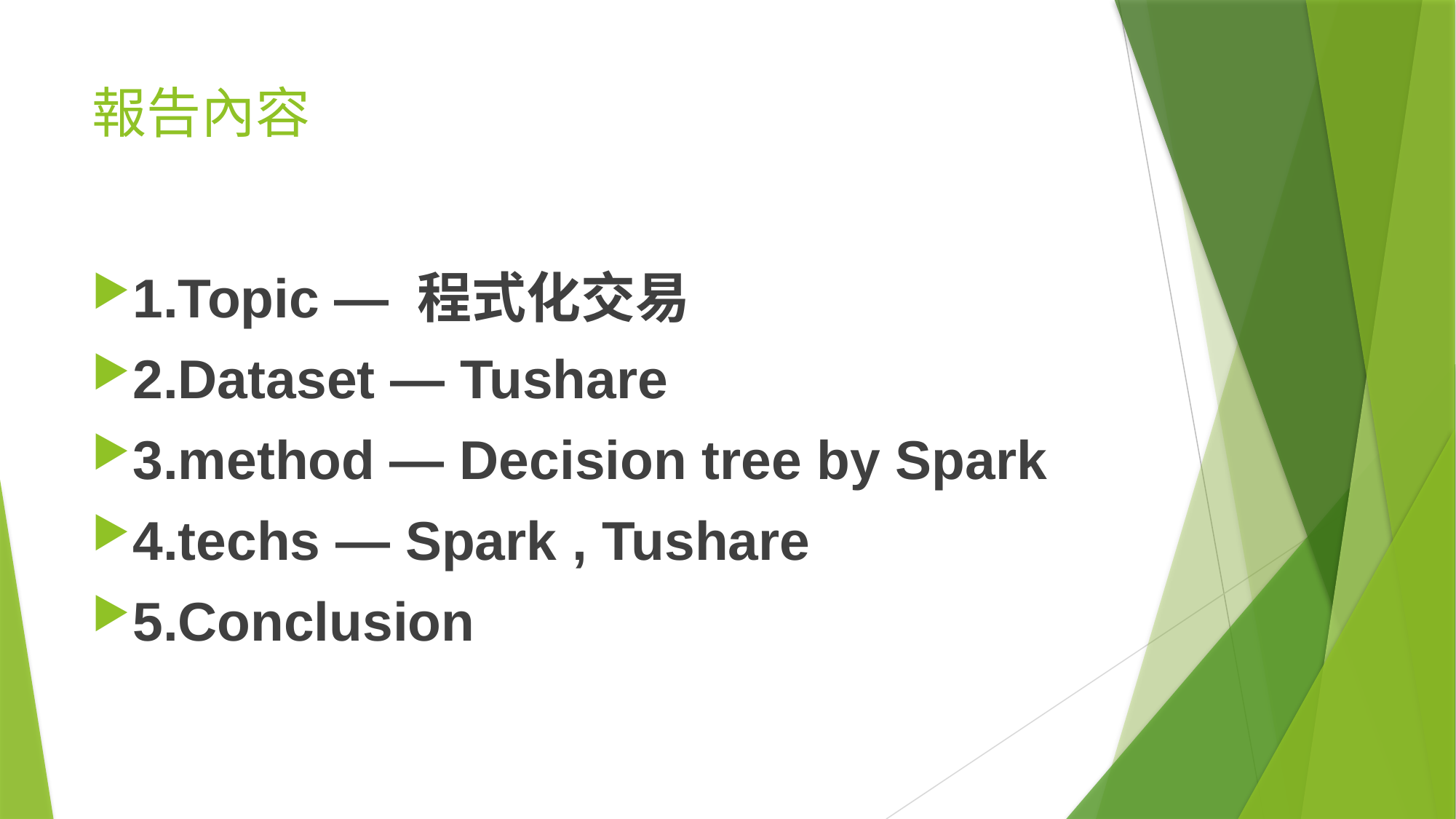

# 報告內容
1.Topic — 程式化交易
2.Dataset — Tushare
3.method — Decision tree by Spark
4.techs — Spark , Tushare
5.Conclusion